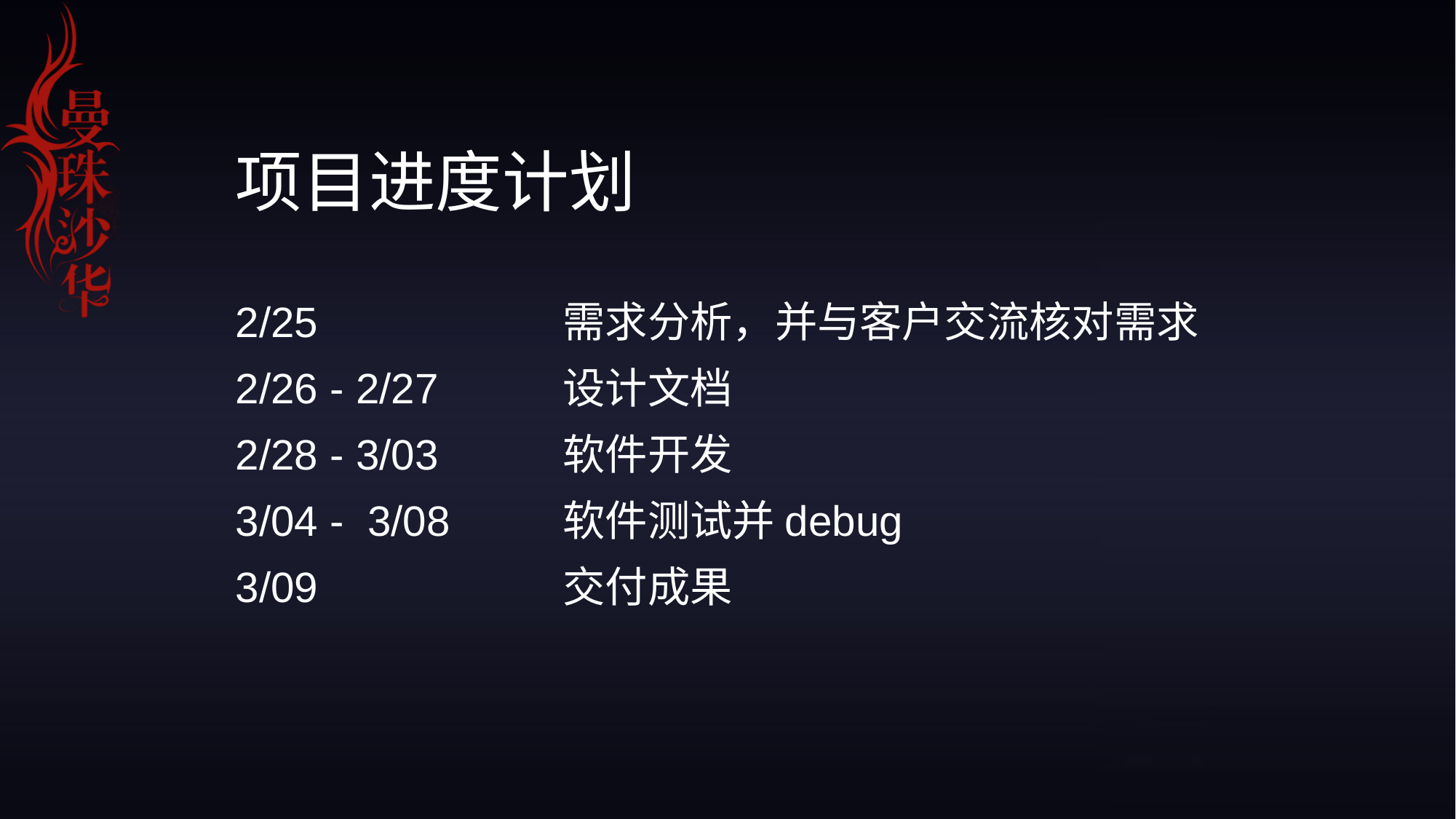

# 项目进度计划
2/25			需求分析，并与客户交流核对需求
2/26 - 2/27		设计文档
2/28 - 3/03		软件开发
3/04 -  3/08	 	软件测试并debug
3/09		 	交付成果